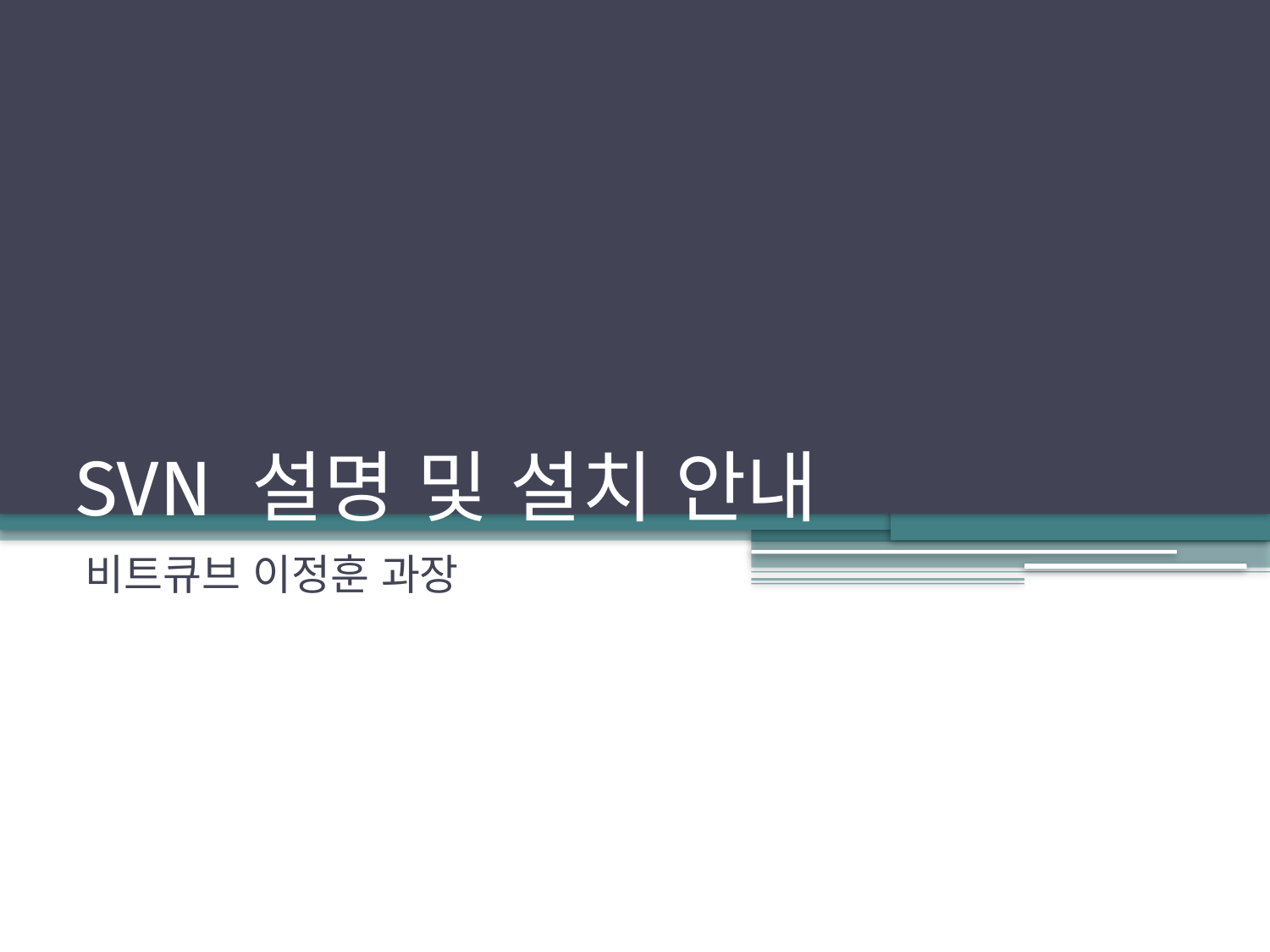

# SVN 설명 및 설치 안내
비트큐브 이정훈 과장